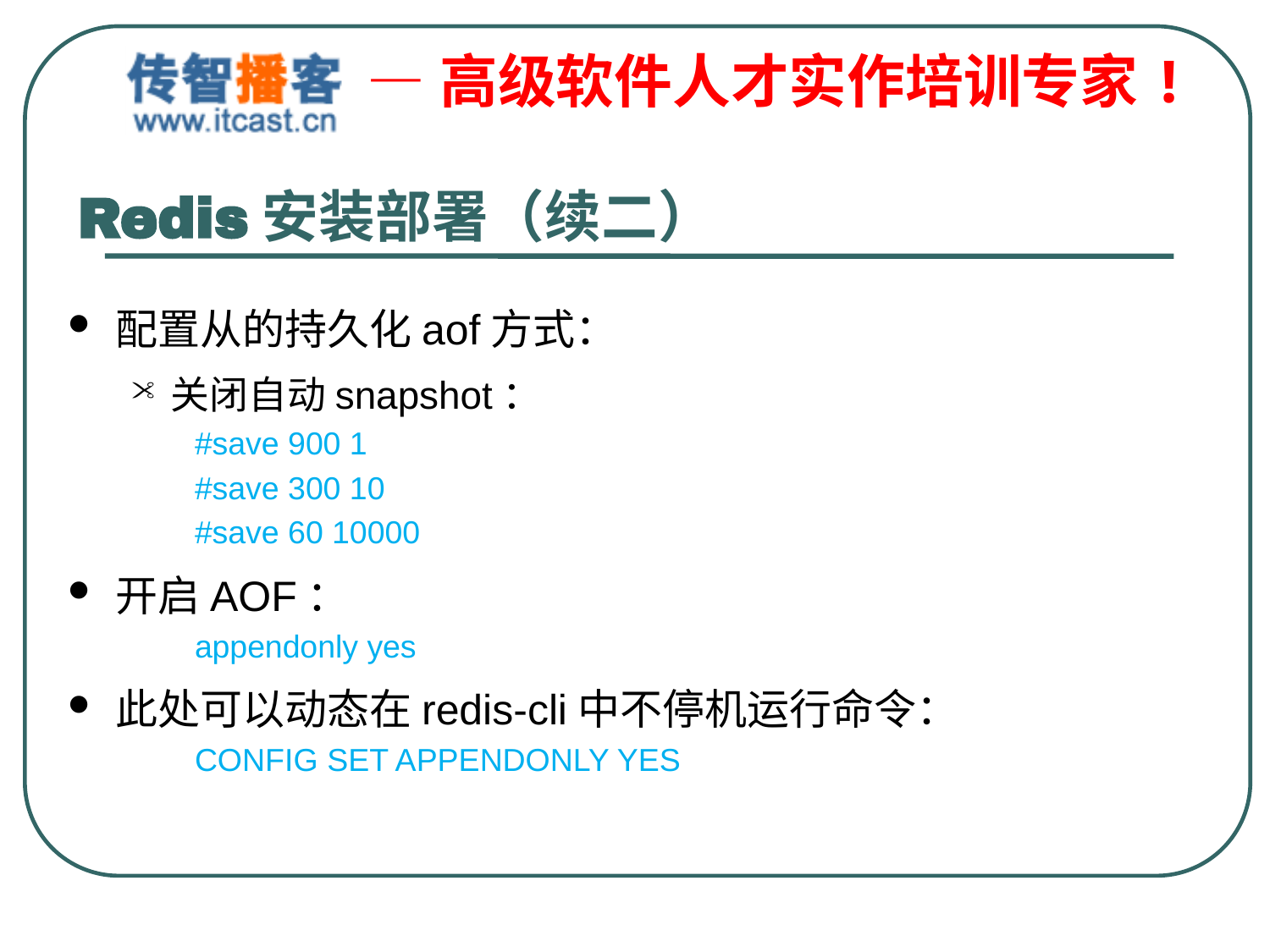

# Redis安装部署（续二）
配置从的持久化aof方式：
关闭自动snapshot：
#save 900 1
#save 300 10
#save 60 10000
开启AOF：
appendonly yes
此处可以动态在redis-cli中不停机运行命令：
CONFIG SET APPENDONLY YES